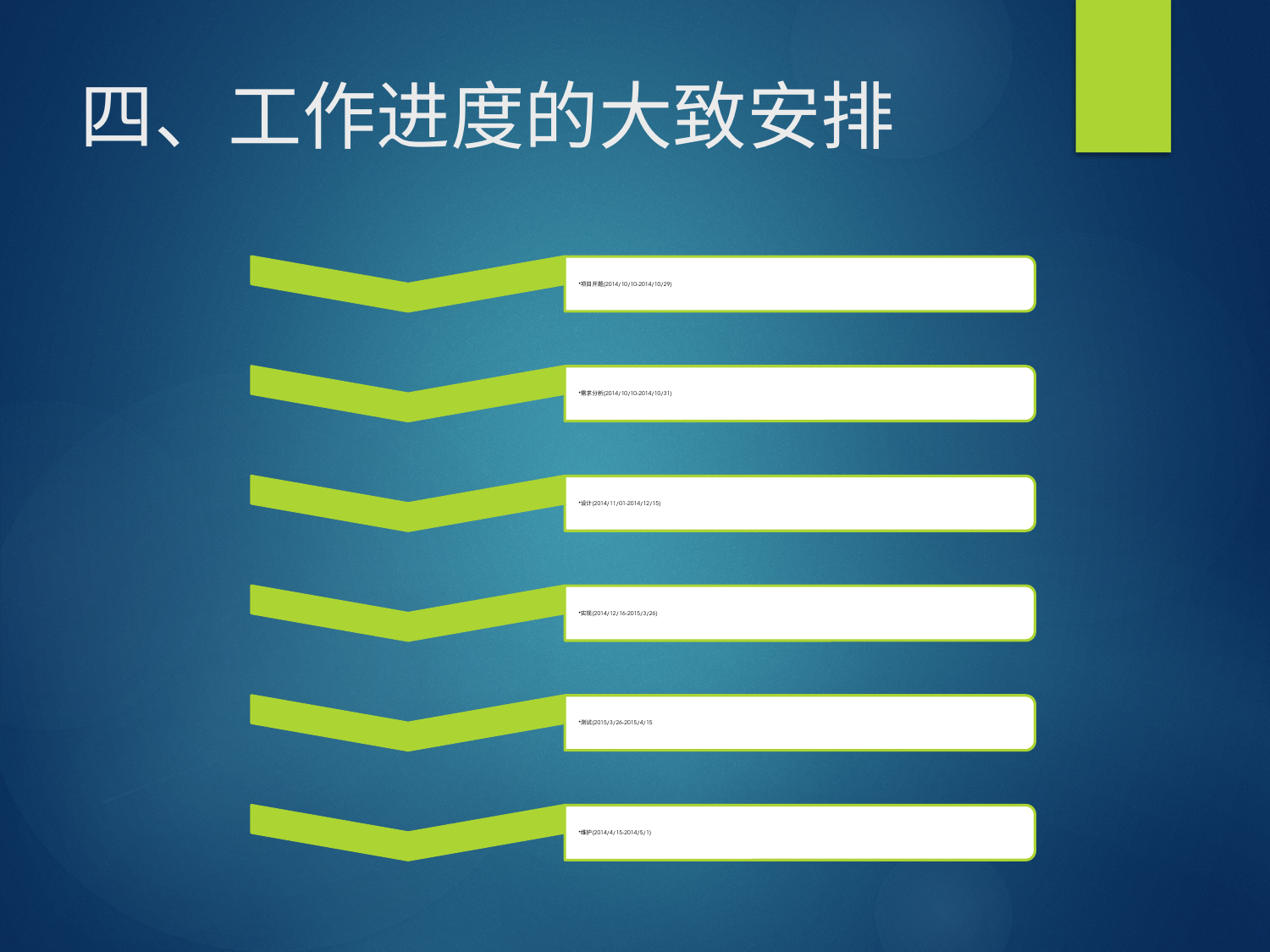

# 四、工作进度的大致安排
项目开题(2014/10/10-2014/10/29)
实现(2014/12/16-2015/3/26)
需求分析(2014/10/10-2014/10/31)
设计(2014/11/01-2014/12/15)
测试(2015/3/26-2015/4/15
维护(2014/4/15-2014/5/1)